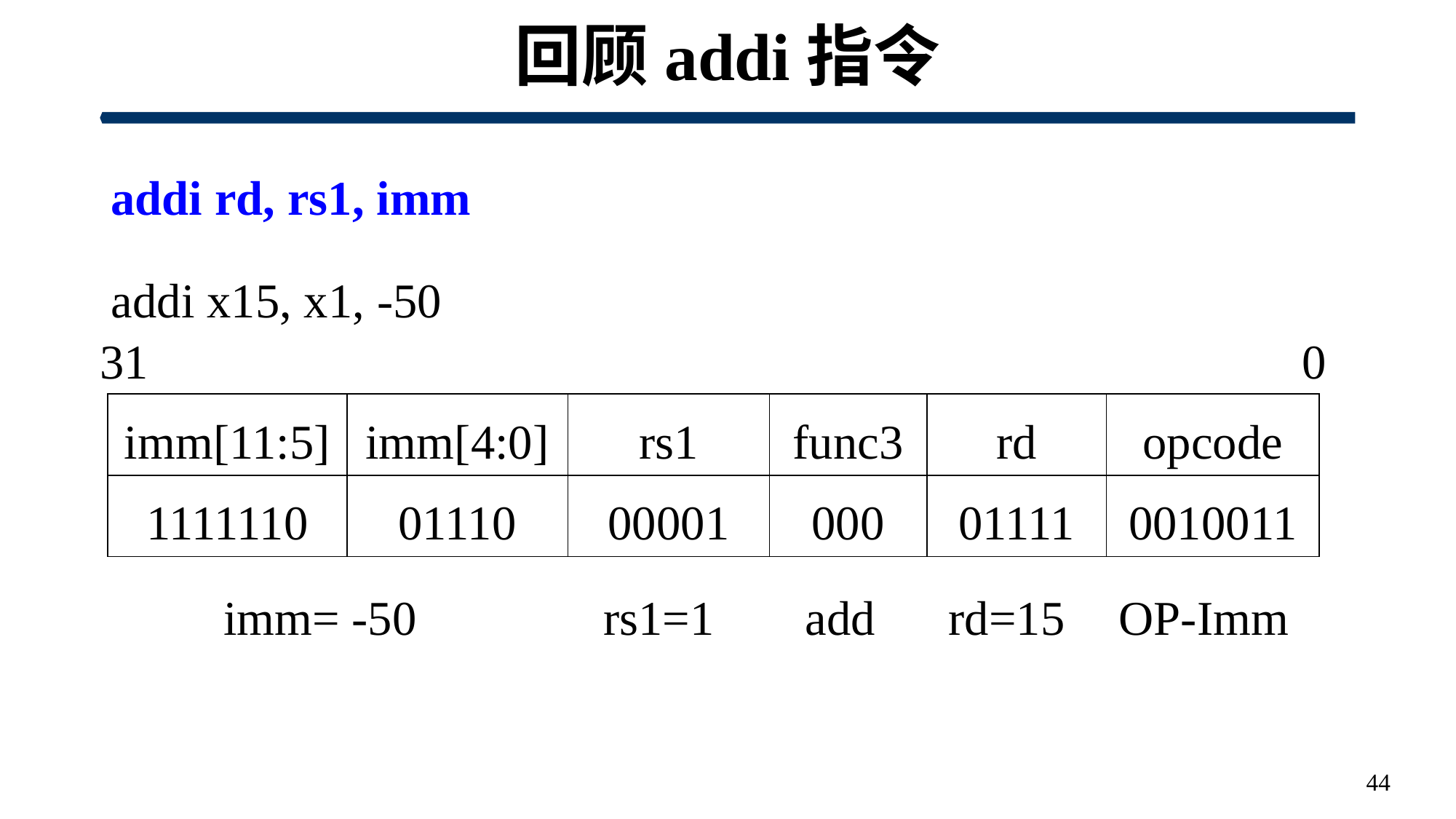

# 回顾addi指令
addi rd, rs1, imm
addi x15, x1, -50
0
31
| imm[11:5] | imm[4:0] | rs1 | func3 | rd | opcode |
| --- | --- | --- | --- | --- | --- |
| 1111110 | 01110 | 00001 | 000 | 01111 | 0010011 |
| --- | --- | --- | --- | --- | --- |
imm= -50
rs1=1
add
rd=15
OP-Imm
44